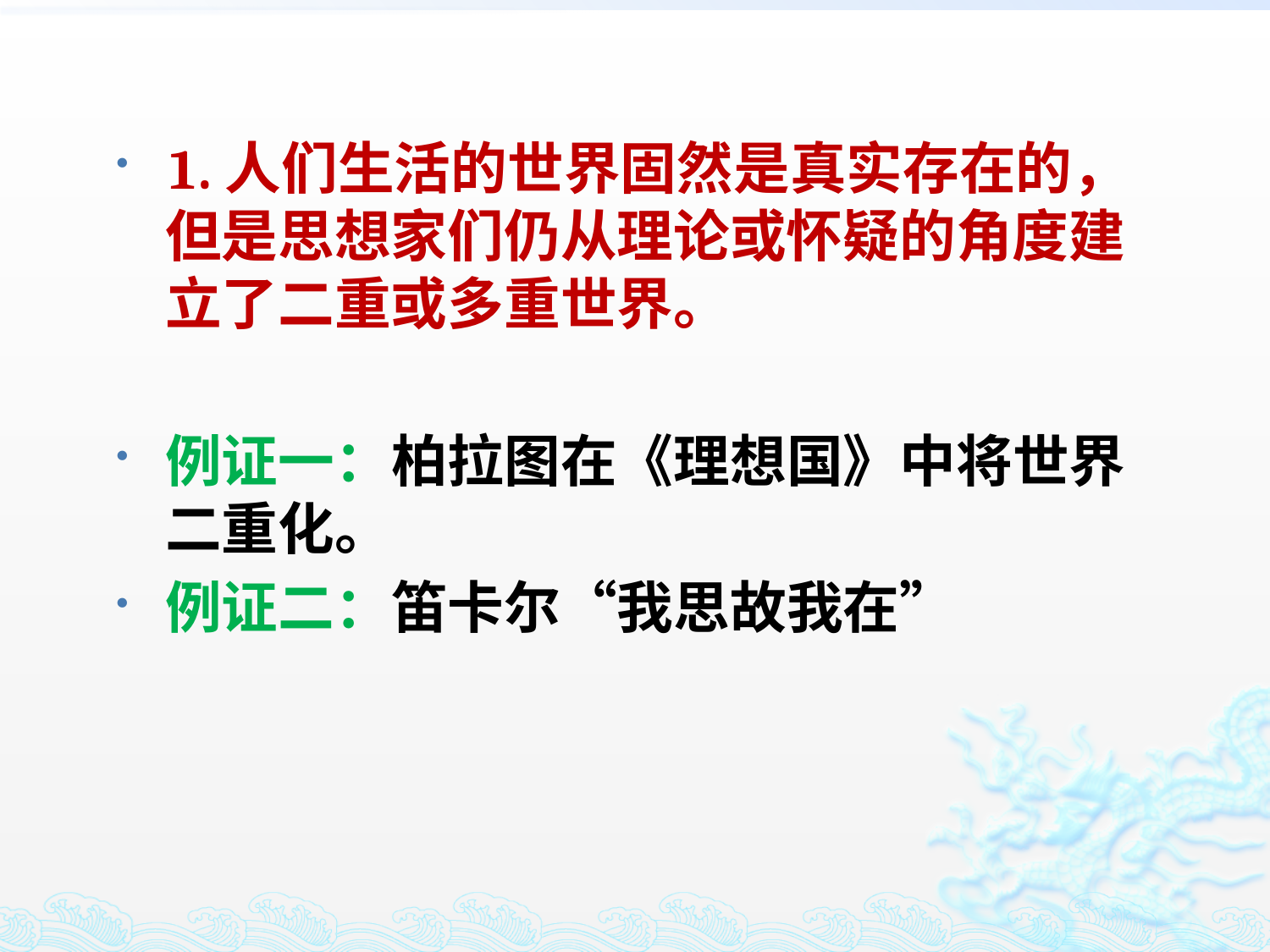

1.人们生活的世界固然是真实存在的，但是思想家们仍从理论或怀疑的角度建立了二重或多重世界。

例证一：柏拉图在《理想国》中将世界二重化。
例证二：笛卡尔“我思故我在”